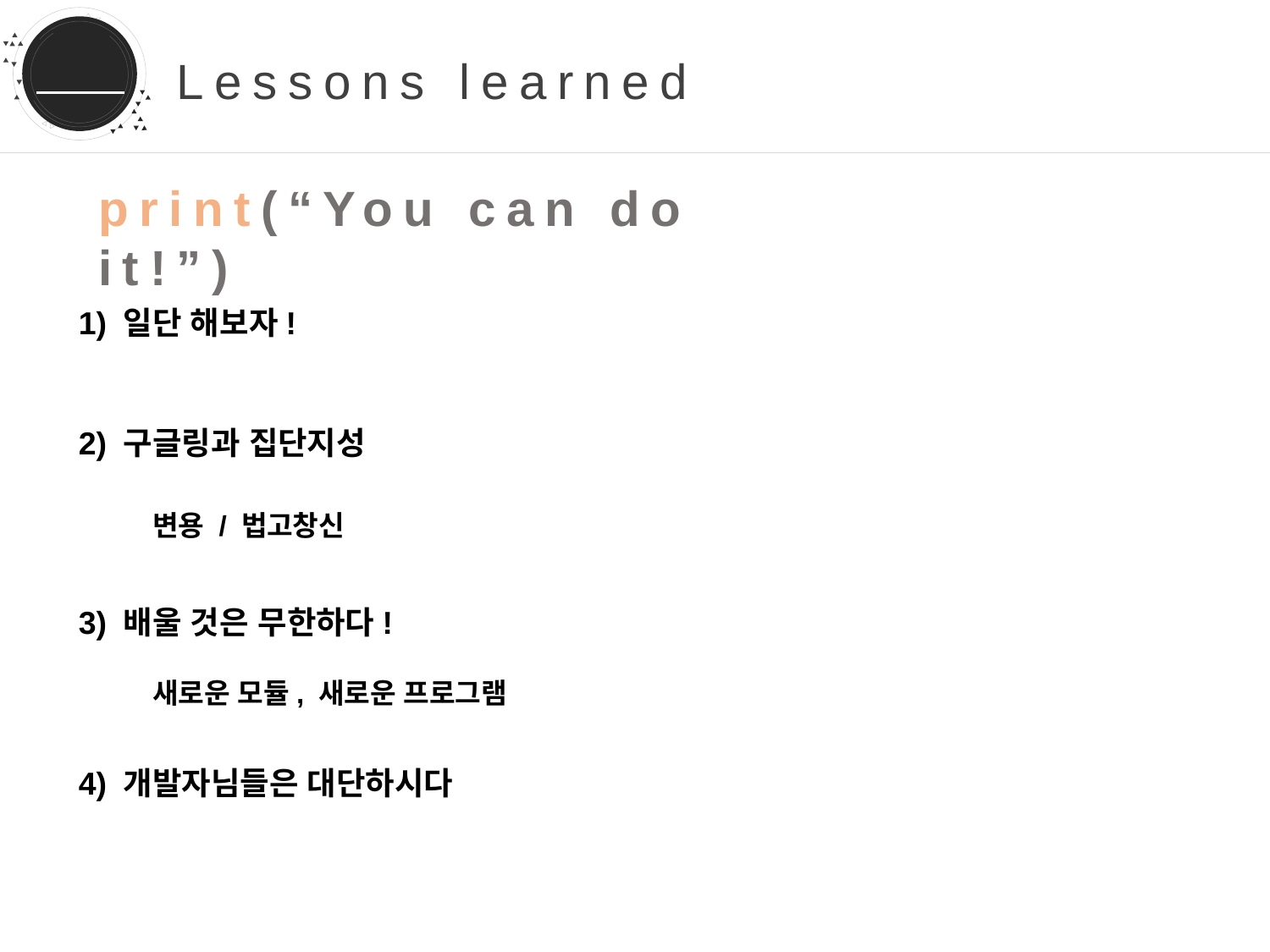

MelonPY
# Lessons learned
DESIGNED BY L@RGO
print(“You can do it!”)
1) 일단 해보자!
2) 구글링과 집단지성
변용 / 법고창신
3) 배울 것은 무한하다!
새로운 모듈, 새로운 프로그램
4) 개발자님들은 대단하시다